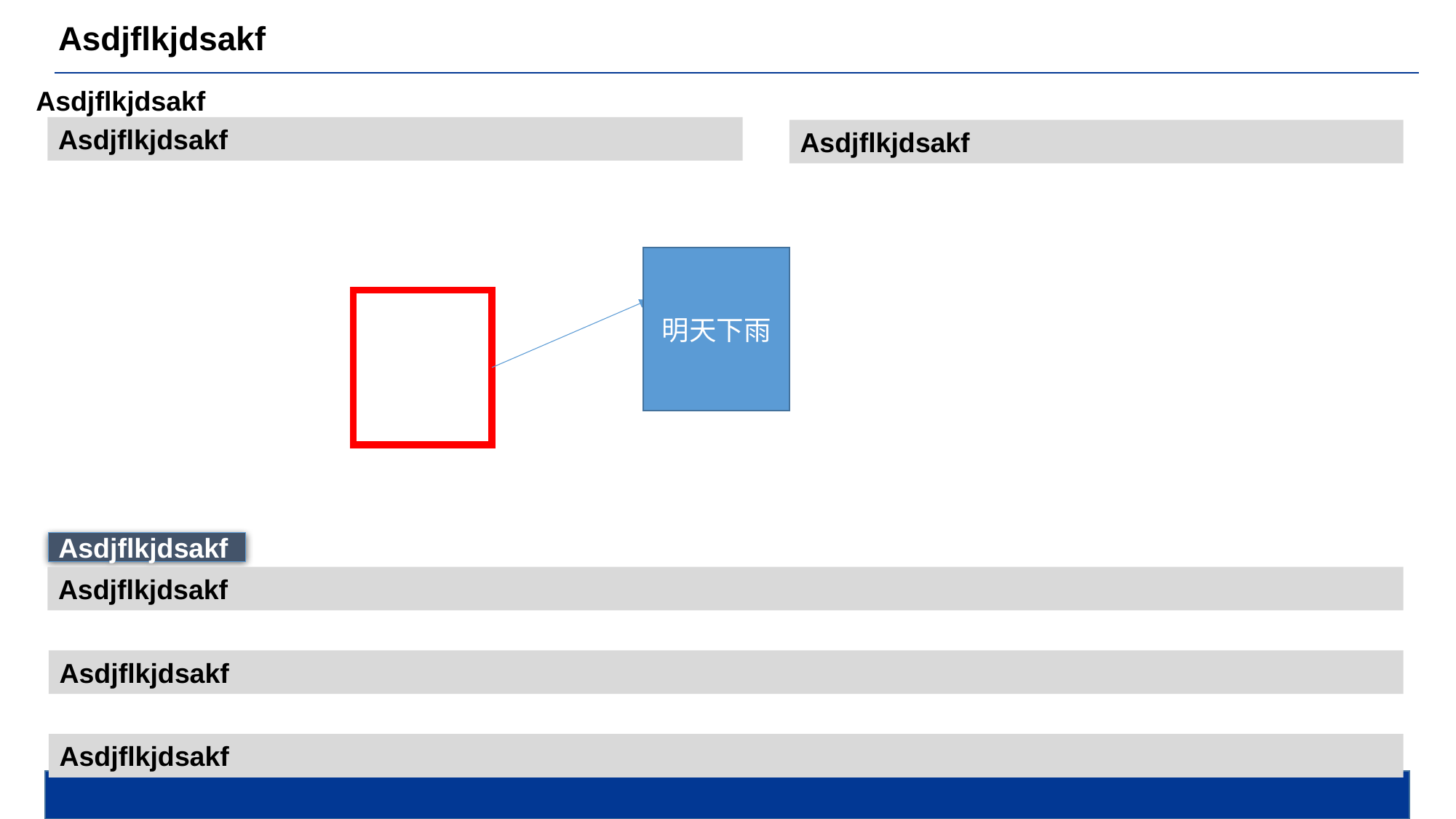

Asdjflkjdsakf
Asdjflkjdsakf
Asdjflkjdsakf
Asdjflkjdsakf
明天下雨

Asdjflkjdsakf
Asdjflkjdsakf
Asdjflkjdsakf
Asdjflkjdsakf